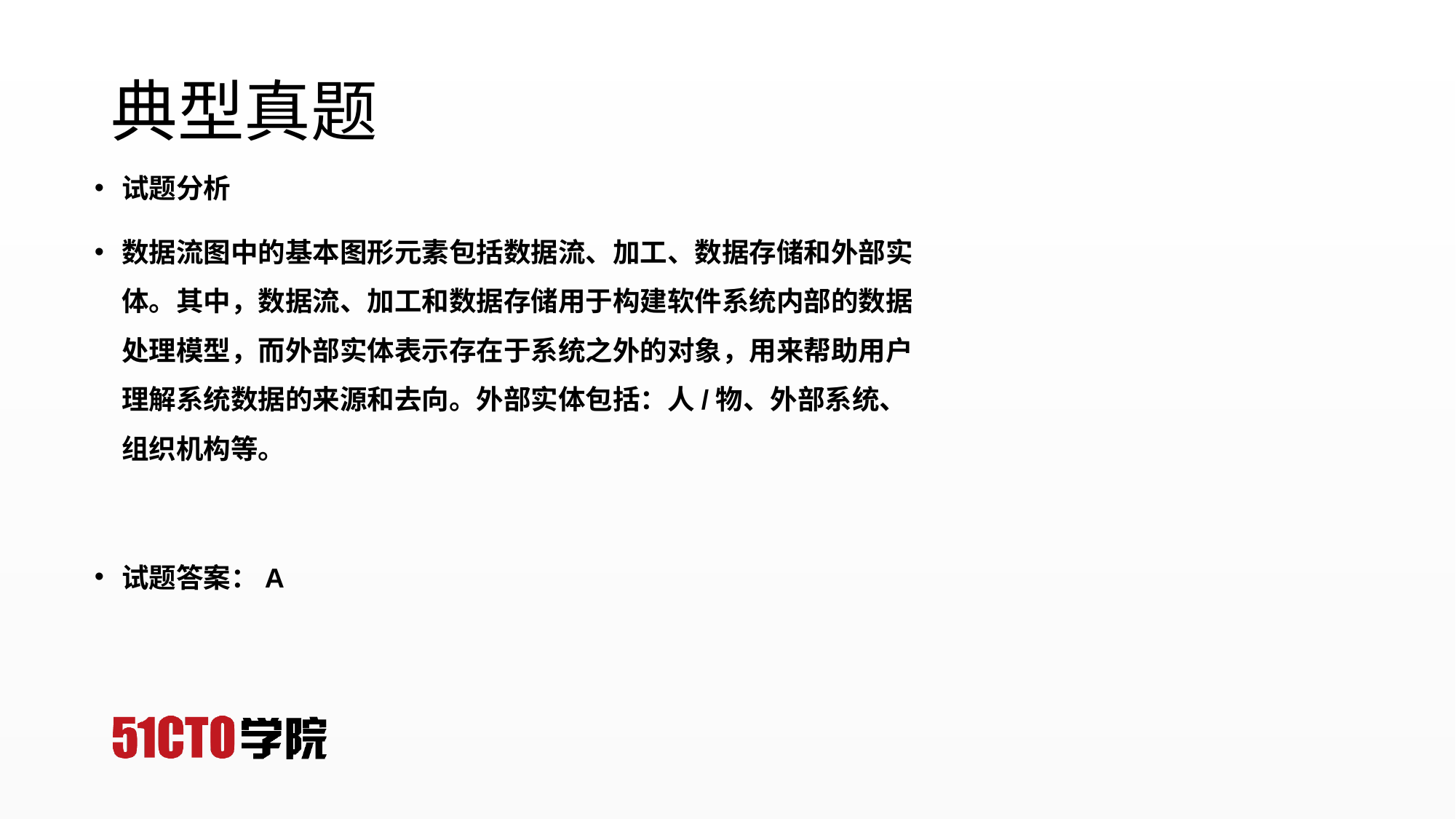

# 典型真题
试题分析
数据流图中的基本图形元素包括数据流、加工、数据存储和外部实体。其中，数据流、加工和数据存储用于构建软件系统内部的数据处理模型，而外部实体表示存在于系统之外的对象，用来帮助用户理解系统数据的来源和去向。外部实体包括：人/物、外部系统、组织机构等。

试题答案：A